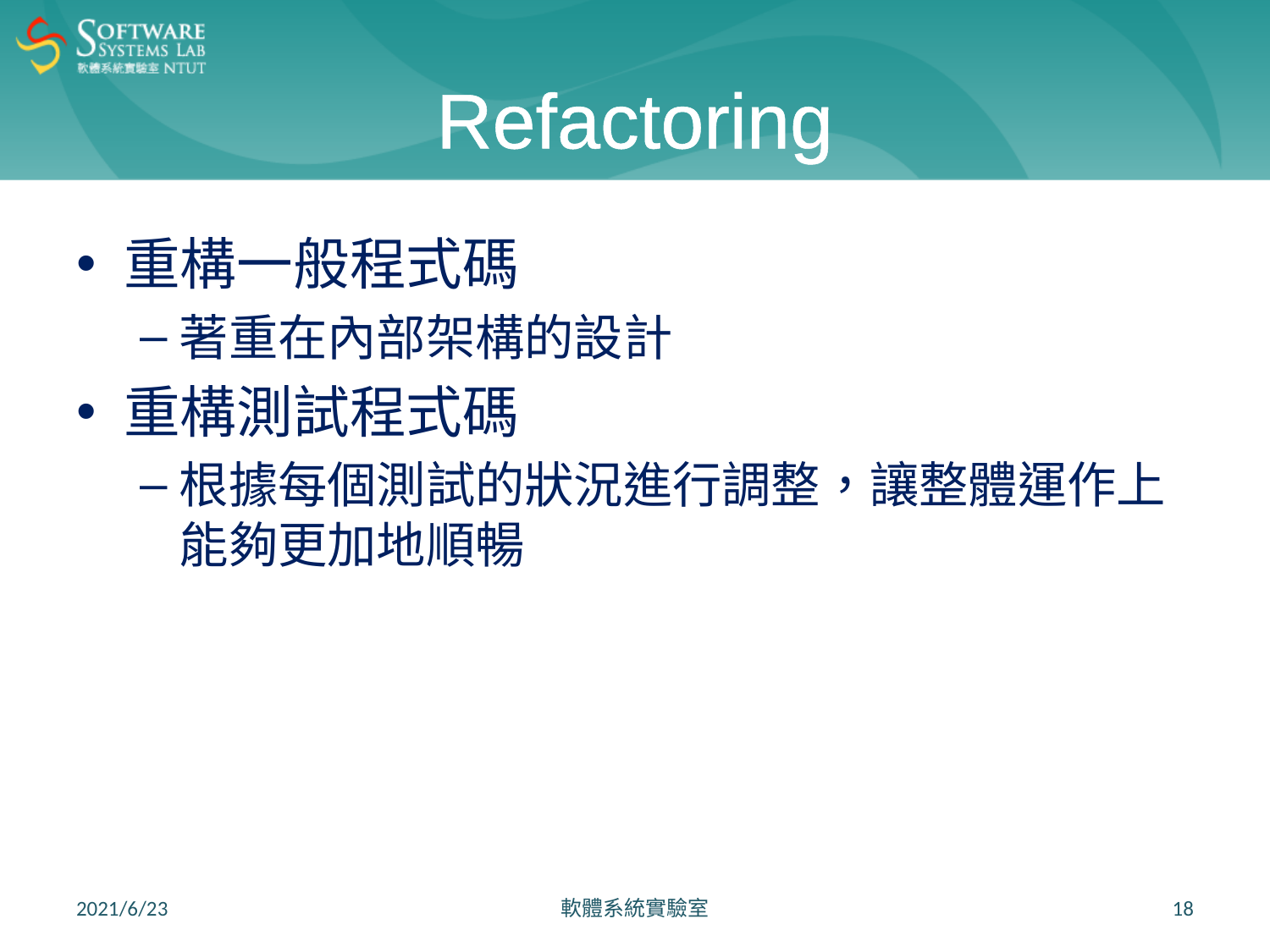

# Refactoring
重構一般程式碼
著重在內部架構的設計
重構測試程式碼
根據每個測試的狀況進行調整，讓整體運作上能夠更加地順暢

2021/6/23
軟體系統實驗室
18